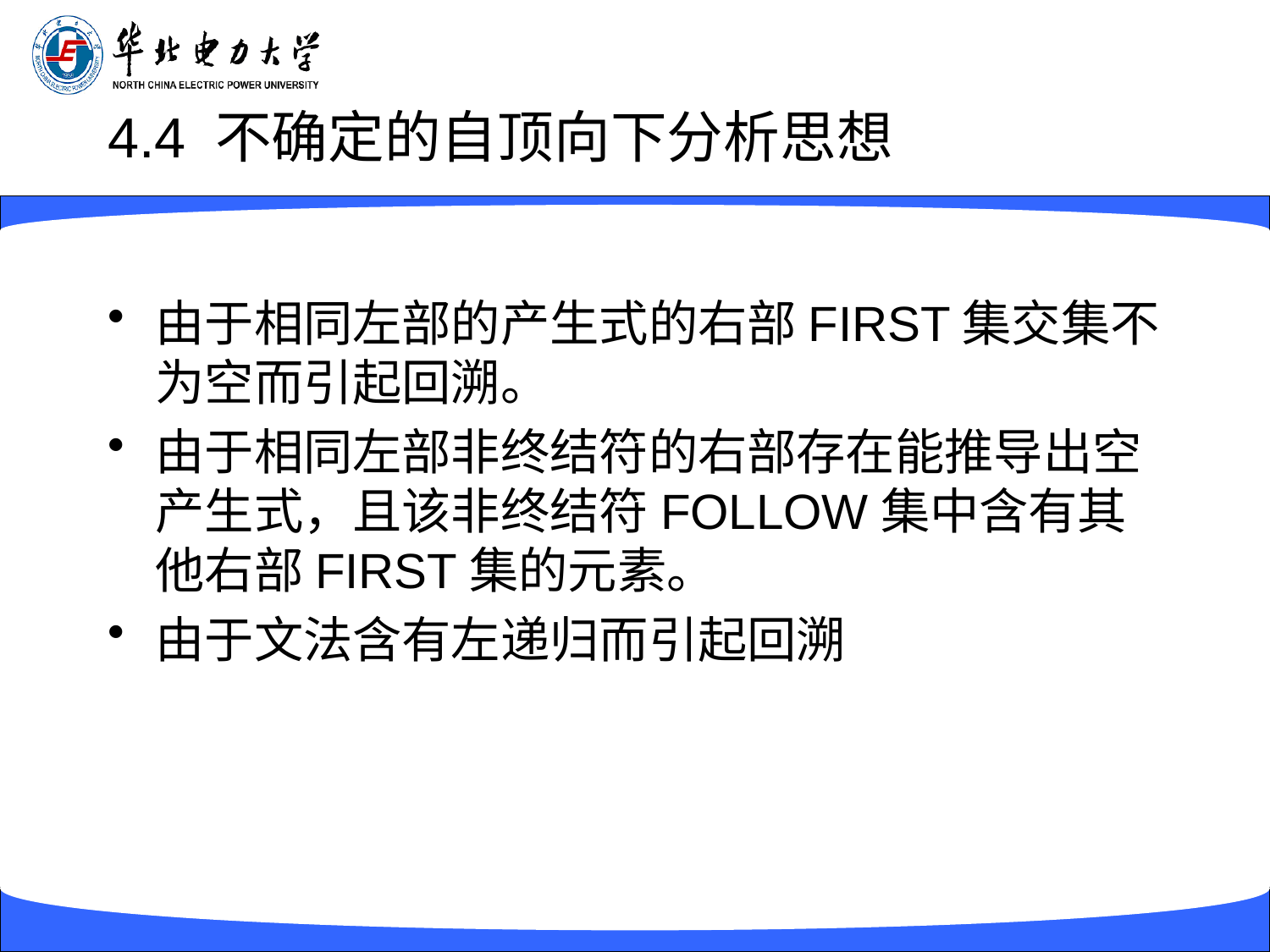

# 4.4 不确定的自顶向下分析思想
由于相同左部的产生式的右部FIRST集交集不为空而引起回溯。
由于相同左部非终结符的右部存在能推导出空产生式，且该非终结符FOLLOW集中含有其他右部FIRST集的元素。
由于文法含有左递归而引起回溯